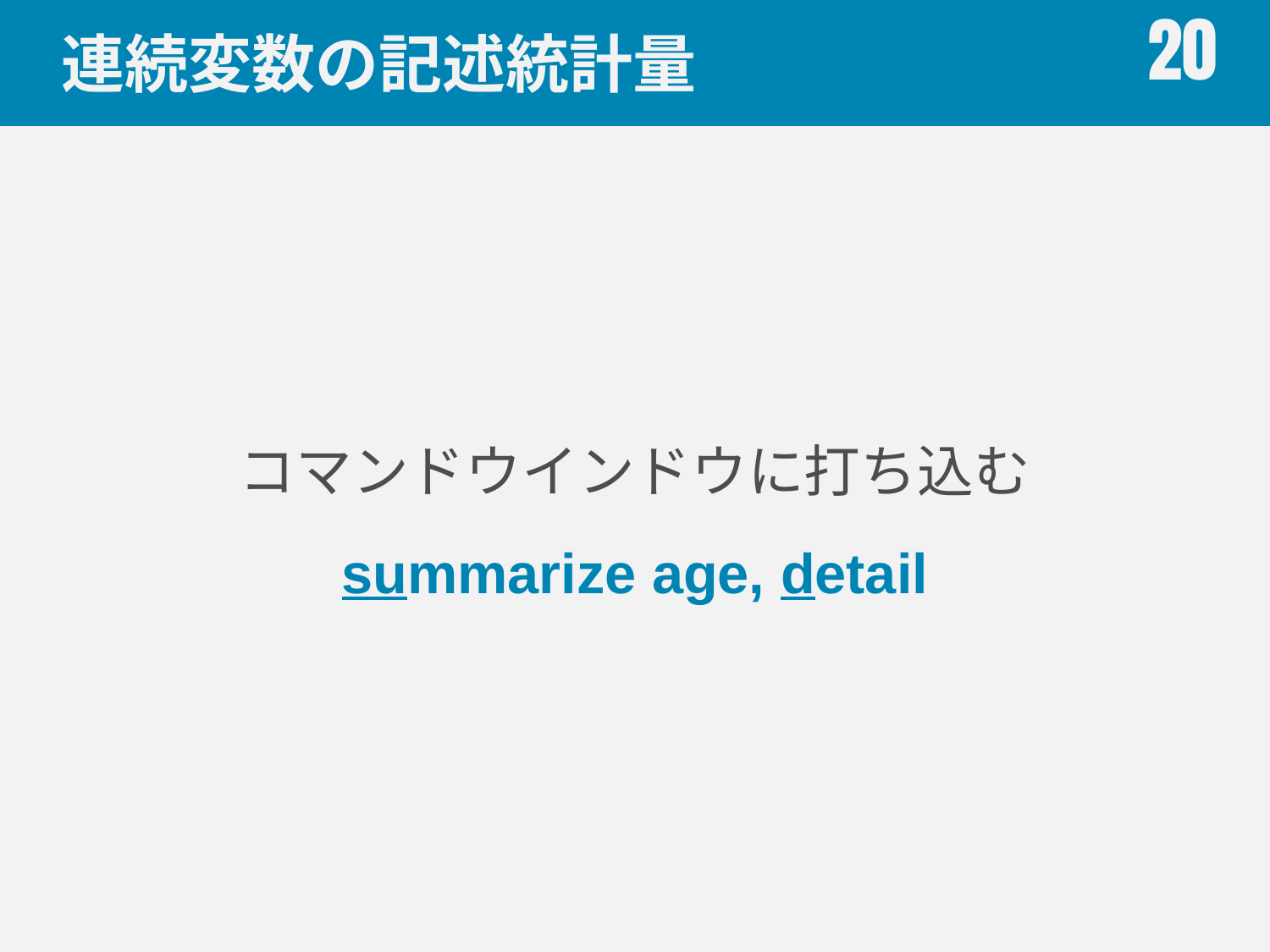

# 連続変数の記述統計量
 20
コマンドウインドウに打ち込む
summarize age, detail